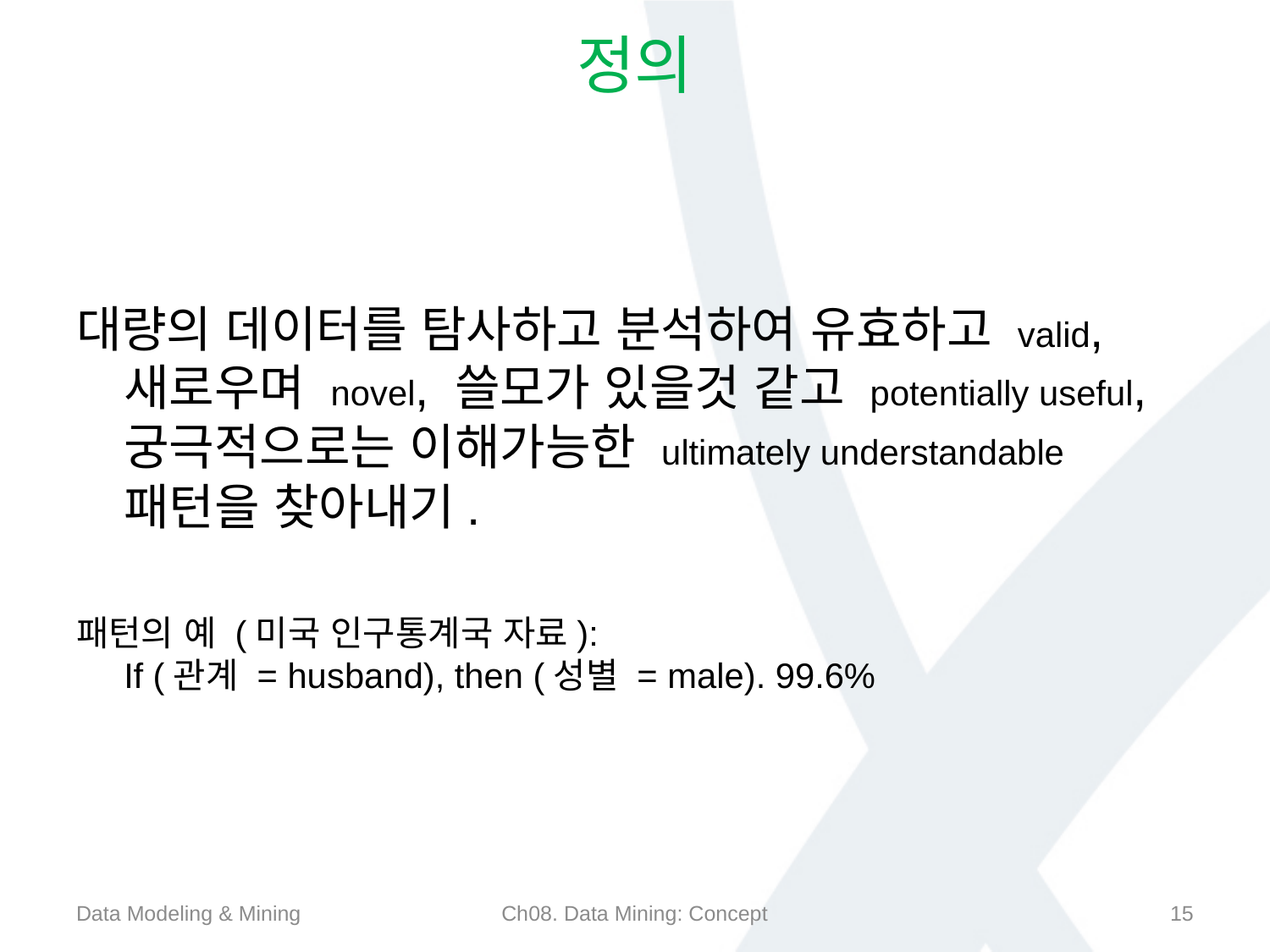

# 정의

대량의 데이터를 탐사하고 분석하여 유효하고 valid, 새로우며 novel, 쓸모가 있을것 같고 potentially useful, 궁극적으로는 이해가능한 ultimately understandable 패턴을 찾아내기.

패턴의 예 (미국 인구통계국 자료):
If (관계 = husband), then (성별 = male). 99.6%
Data Modeling & Mining
Ch08. Data Mining: Concept
15